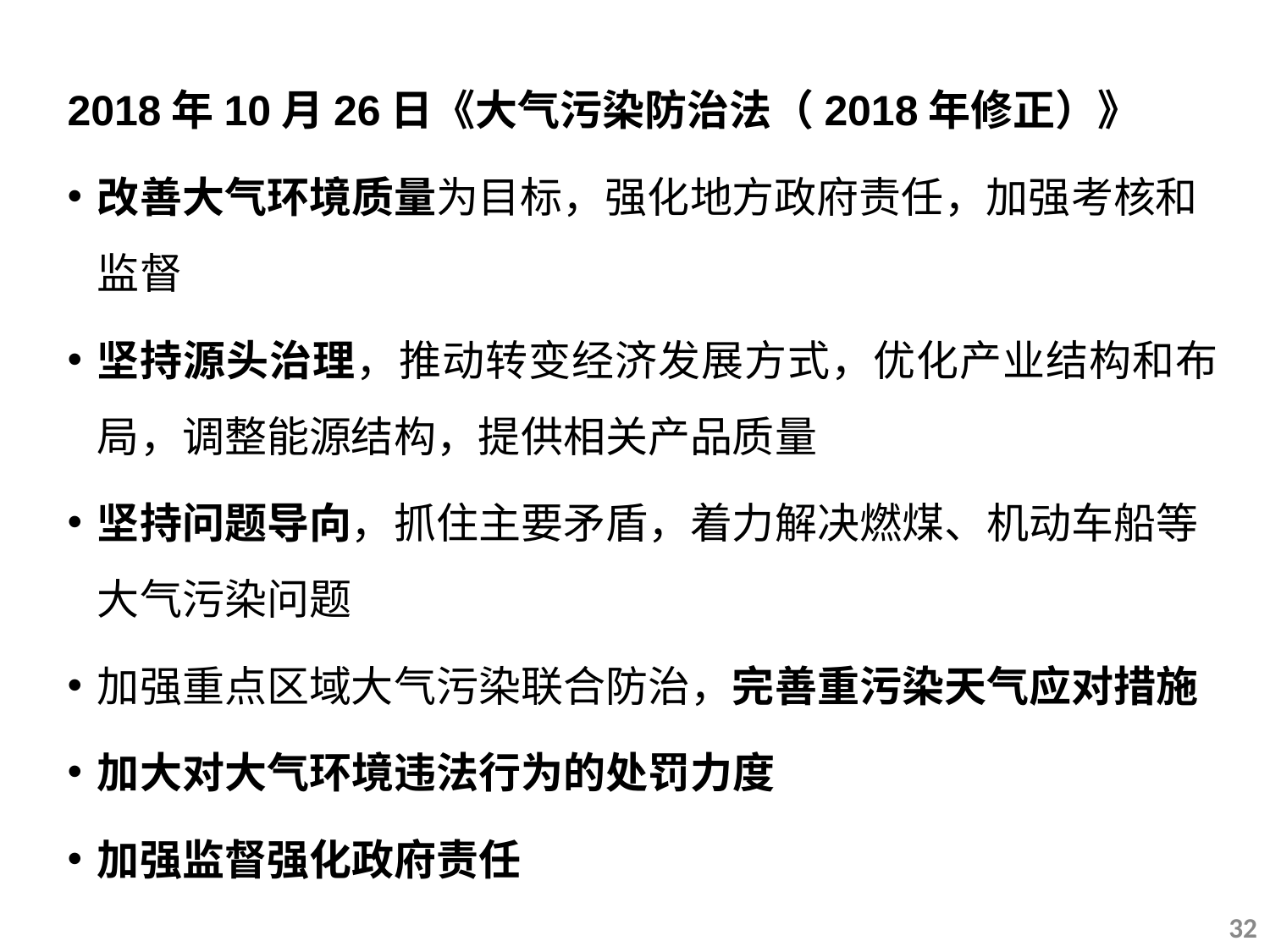

2018年10月26日《大气污染防治法（2018年修正）》
改善大气环境质量为目标，强化地方政府责任，加强考核和监督
坚持源头治理，推动转变经济发展方式，优化产业结构和布局，调整能源结构，提供相关产品质量
坚持问题导向，抓住主要矛盾，着力解决燃煤、机动车船等大气污染问题
加强重点区域大气污染联合防治，完善重污染天气应对措施
加大对大气环境违法行为的处罚力度
加强监督强化政府责任
32